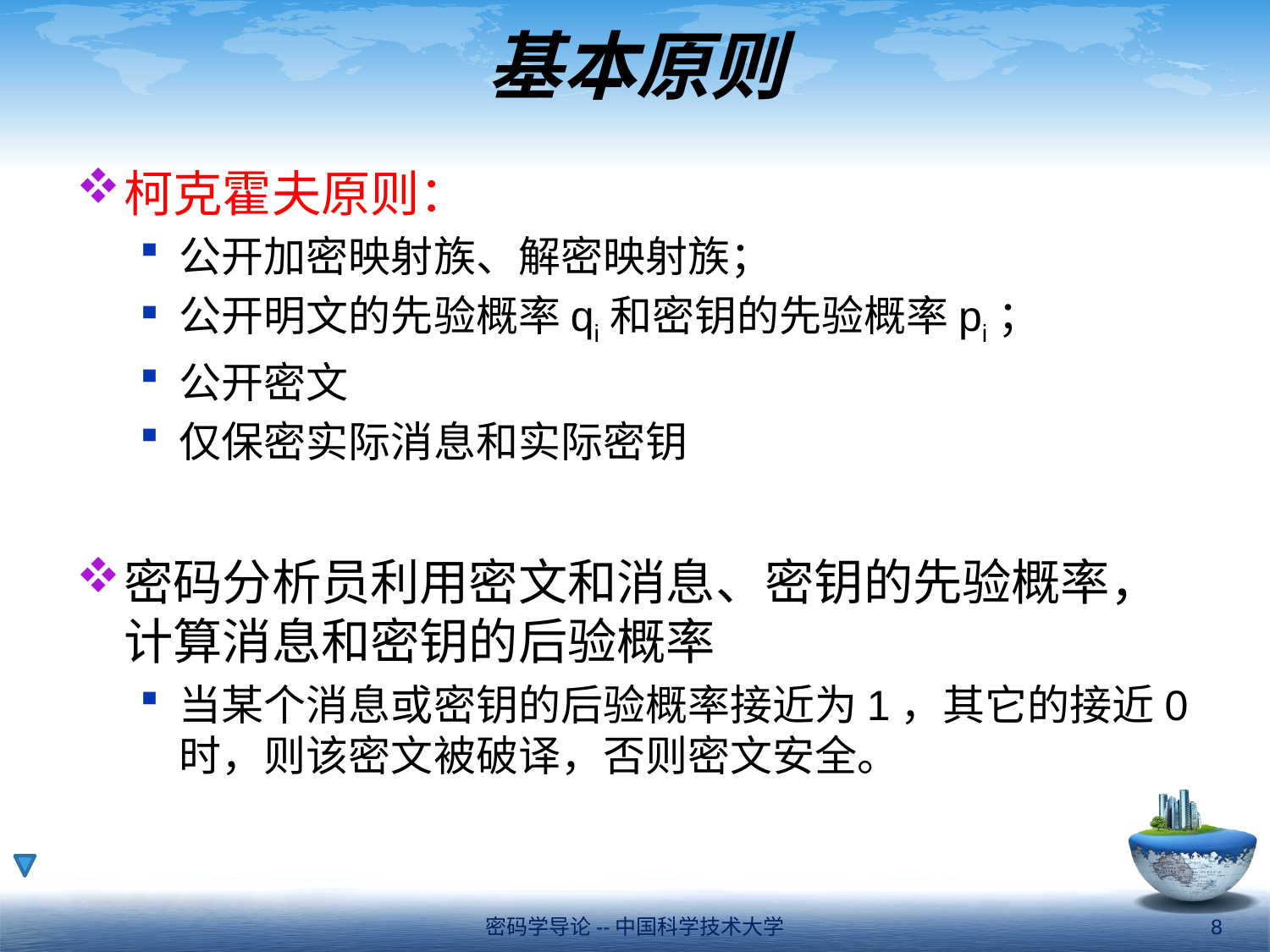

# 基本原则
柯克霍夫原则：
公开加密映射族、解密映射族；
公开明文的先验概率qi和密钥的先验概率pi；
公开密文
仅保密实际消息和实际密钥

密码分析员利用密文和消息、密钥的先验概率，计算消息和密钥的后验概率
当某个消息或密钥的后验概率接近为1，其它的接近0时，则该密文被破译，否则密文安全。

密码学导论--中国科学技术大学
8